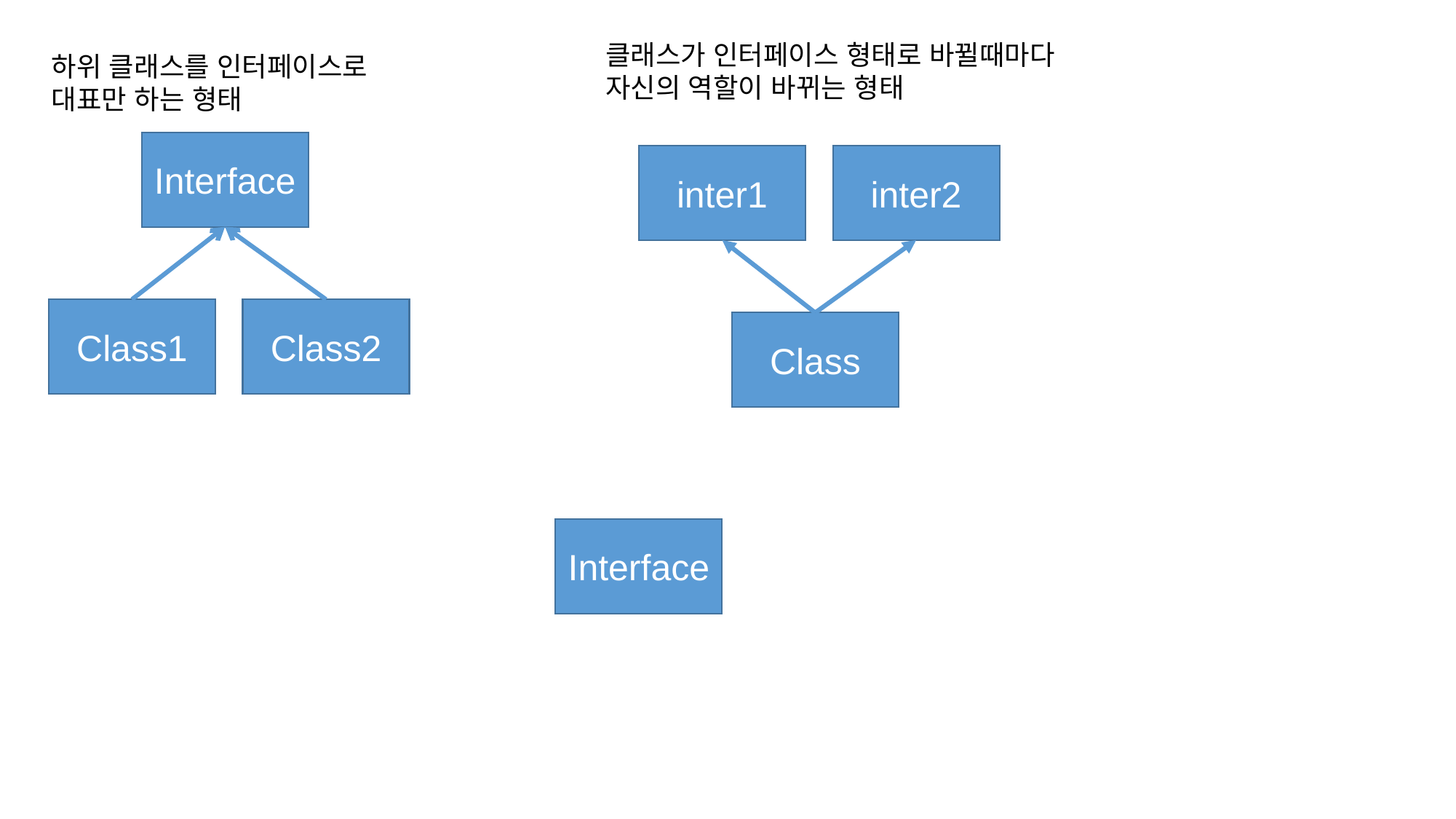

클래스가 인터페이스 형태로 바뀔때마다 자신의 역할이 바뀌는 형태
하위 클래스를 인터페이스로
대표만 하는 형태
Interface
Class1
Class2
inter1
inter2
Class
Interface